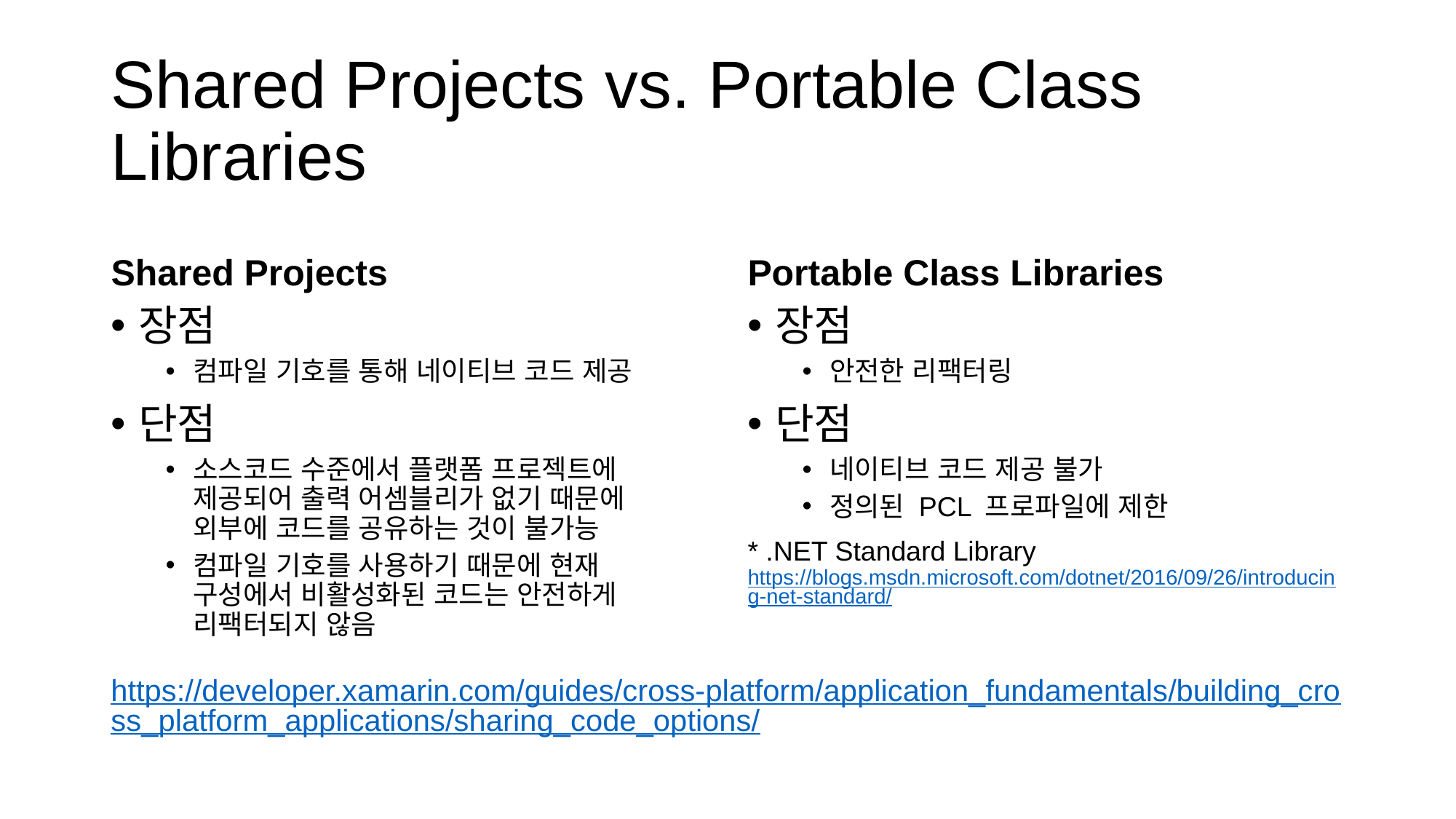

# Shared Projects vs. Portable Class Libraries
Shared Projects
Portable Class Libraries
장점
컴파일 기호를 통해 네이티브 코드 제공
단점
소스코드 수준에서 플랫폼 프로젝트에 제공되어 출력 어셈블리가 없기 때문에 외부에 코드를 공유하는 것이 불가능
컴파일 기호를 사용하기 때문에 현재 구성에서 비활성화된 코드는 안전하게 리팩터되지 않음
장점
안전한 리팩터링
단점
네이티브 코드 제공 불가
정의된 PCL 프로파일에 제한
* .NET Standard Library
https://blogs.msdn.microsoft.com/dotnet/2016/09/26/introducing-net-standard/
https://developer.xamarin.com/guides/cross-platform/application_fundamentals/building_cross_platform_applications/sharing_code_options/